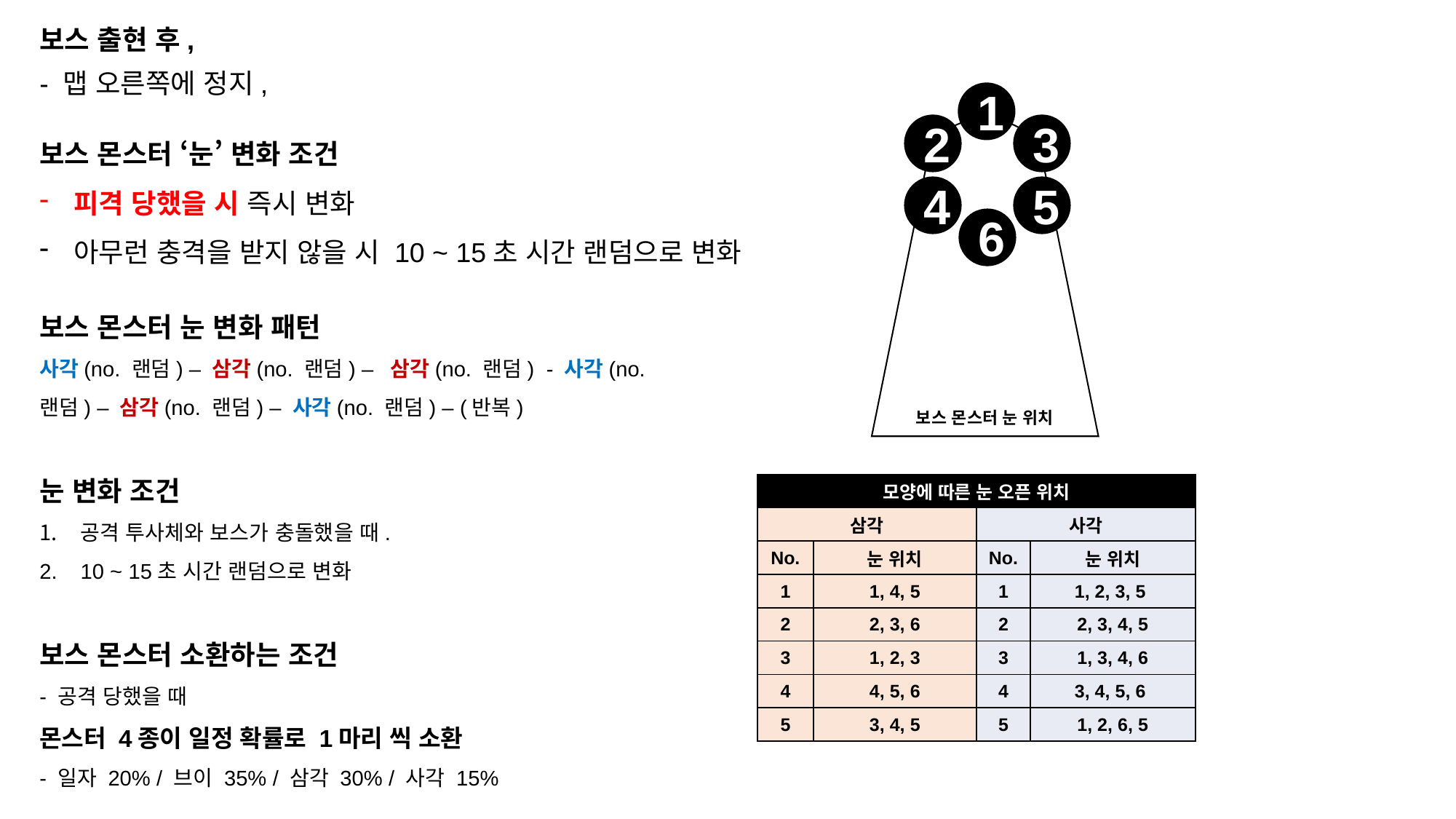

보스 출현 후,
- 맵 오른쪽에 정지,
1
2
3

4
5
6
보스 몬스터 눈 위치
보스 몬스터 ‘눈’ 변화 조건
피격 당했을 시 즉시 변화
아무런 충격을 받지 않을 시 10 ~ 15초 시간 랜덤으로 변화

보스 몬스터 눈 변화 패턴
사각(no. 랜덤) – 삼각(no. 랜덤) –  삼각(no. 랜덤)  - 사각(no. 랜덤) – 삼각(no. 랜덤) – 사각(no. 랜덤) – (반복)

눈 변화 조건
공격 투사체와 보스가 충돌했을 때.
10 ~ 15초 시간 랜덤으로 변화

보스 몬스터 소환하는 조건
- 공격 당했을 때
몬스터 4종이 일정 확률로 1마리 씩 소환
- 일자 20% / 브이 35% / 삼각 30% / 사각 15%
| 모양에 따른 눈 오픈 위치 |  |  |  |
| --- | --- | --- | --- |
| 삼각 |  | 사각 |  |
| No. | 눈 위치 | No. | 눈 위치 |
| 1 | 1, 4, 5 | 1 | 1, 2, 3, 5 |
| 2 | 2, 3, 6 | 2 | 2, 3, 4, 5 |
| 3 | 1, 2, 3 | 3 | 1, 3, 4, 6 |
| 4 | 4, 5, 6 | 4 | 3, 4, 5, 6 |
| 5 | 3, 4, 5 | 5 | 1, 2, 6, 5 |